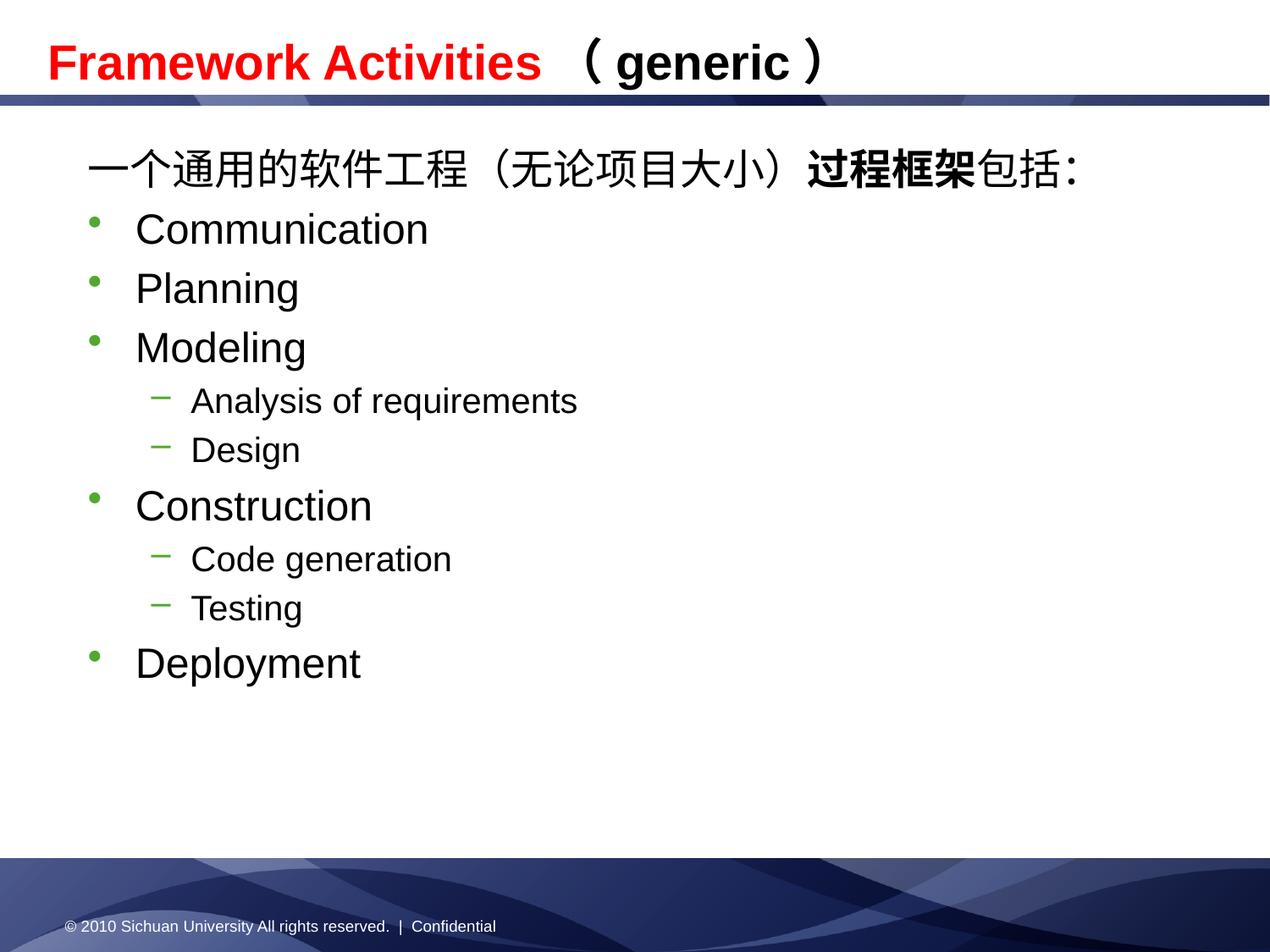

# Framework Activities（generic）
一个通用的软件工程（无论项目大小）过程框架包括：
Communication
Planning
Modeling
Analysis of requirements
Design
Construction
Code generation
Testing
Deployment
© 2010 Sichuan University All rights reserved.  |  Confidential
31